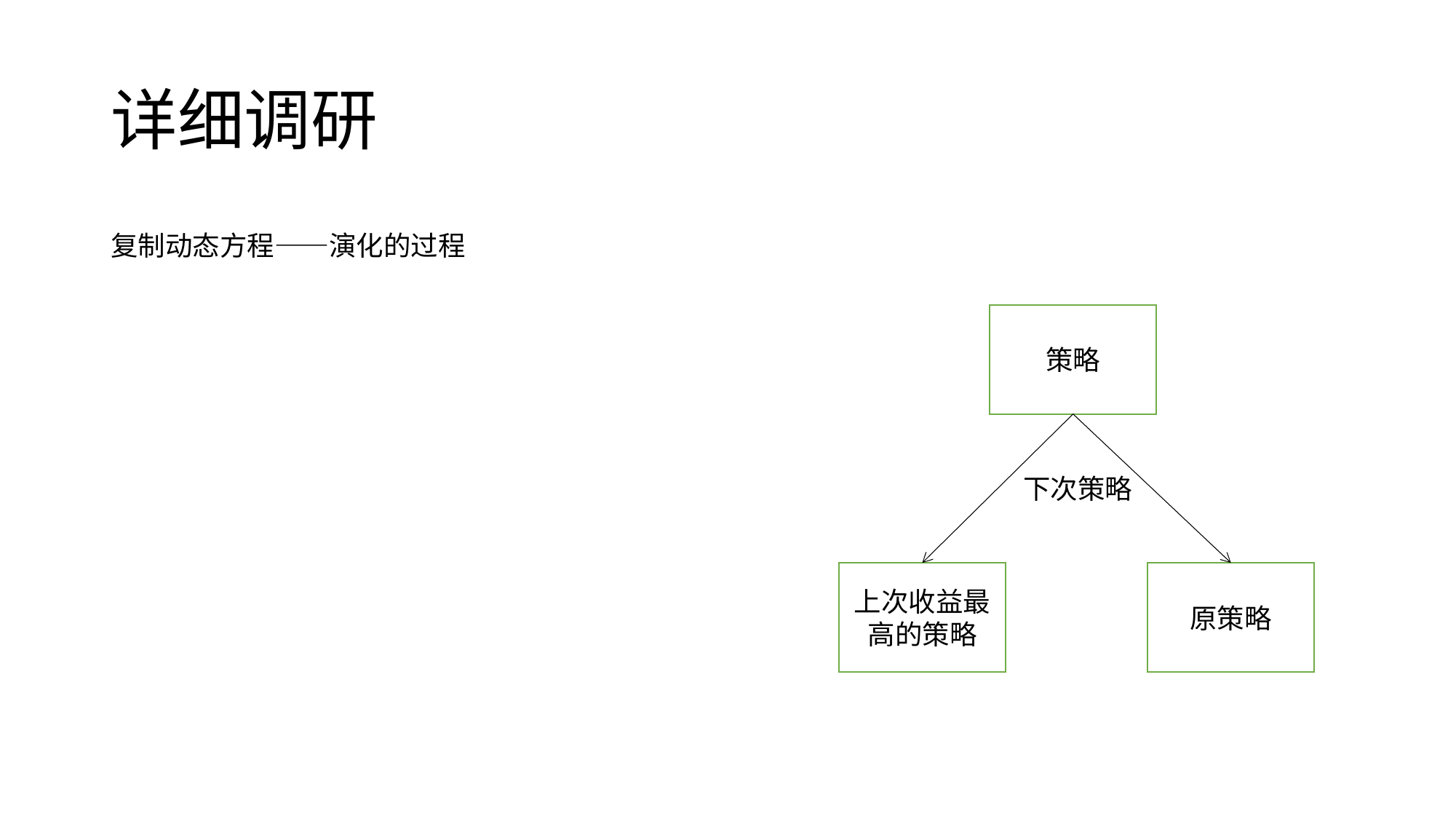

# 详细调研
复制动态方程——演化的过程
策略
下次策略
上次收益最高的策略
原策略